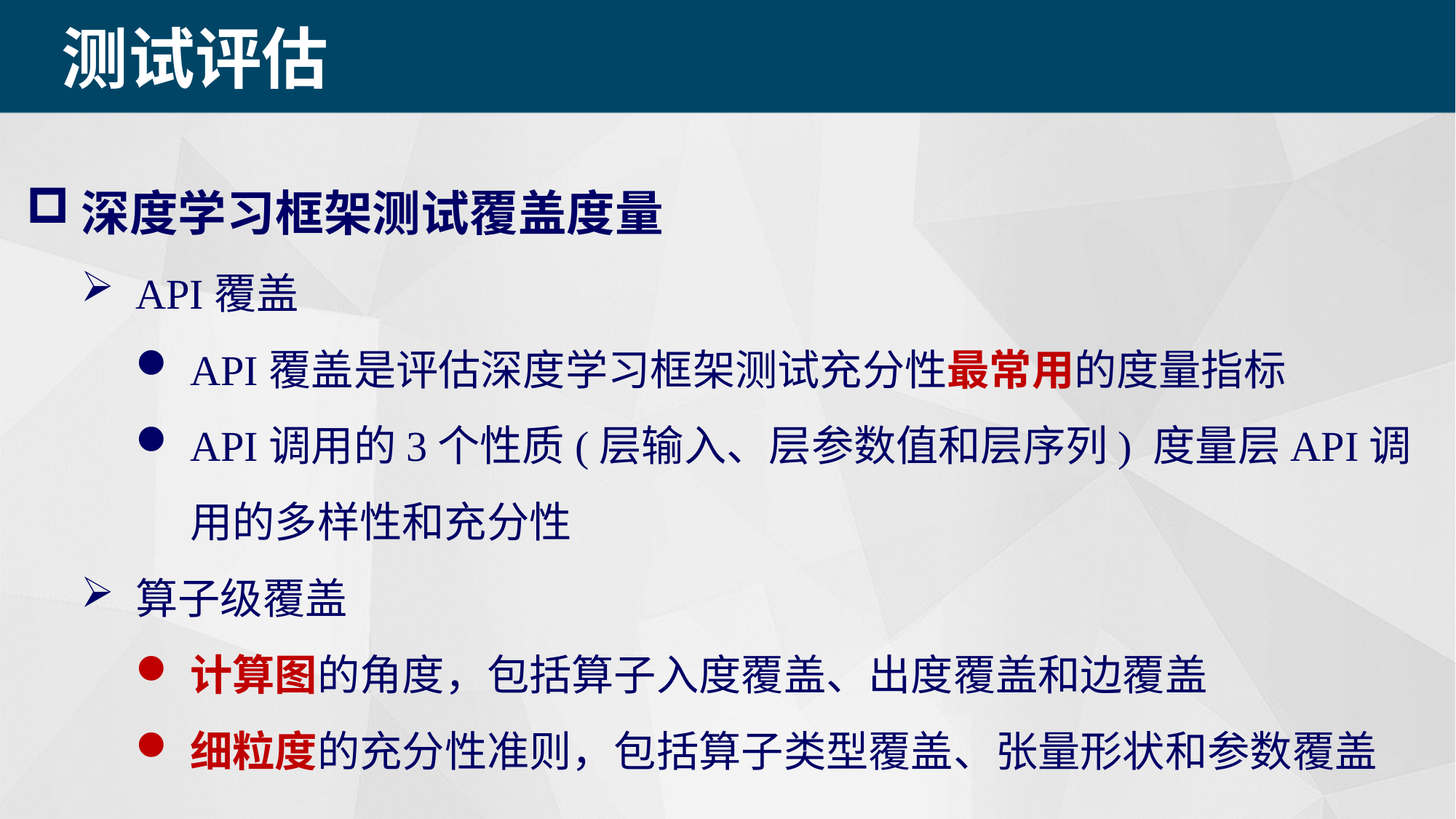

测试评估
深度学习框架测试覆盖度量
API覆盖
API覆盖是评估深度学习框架测试充分性最常用的度量指标
API调用的3个性质(层输入、层参数值和层序列) 度量层API调用的多样性和充分性
算子级覆盖
计算图的角度，包括算子入度覆盖、出度覆盖和边覆盖
细粒度的充分性准则，包括算子类型覆盖、张量形状和参数覆盖